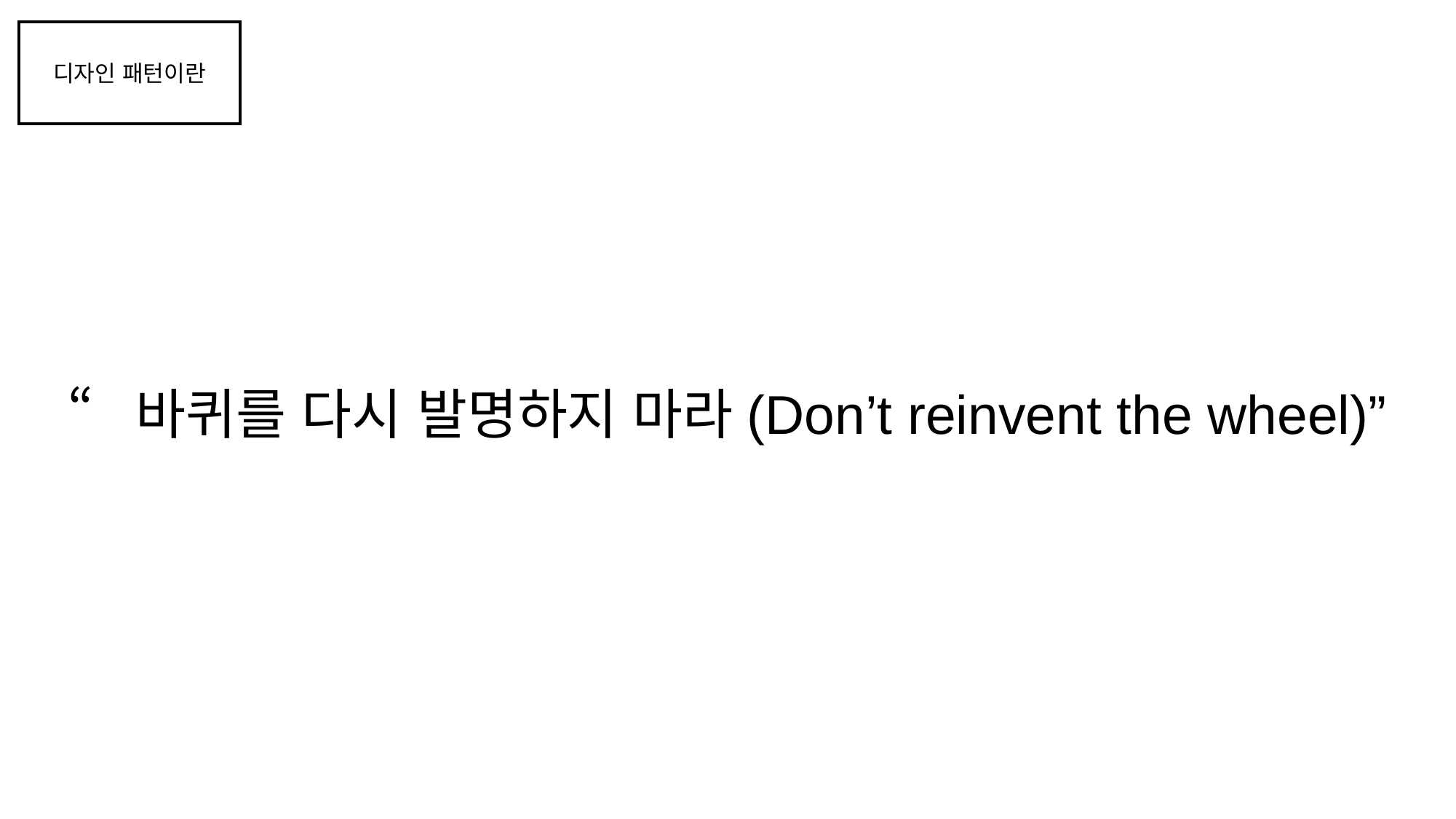

디자인 패턴이란
“바퀴를 다시 발명하지 마라(Don’t reinvent the wheel)”